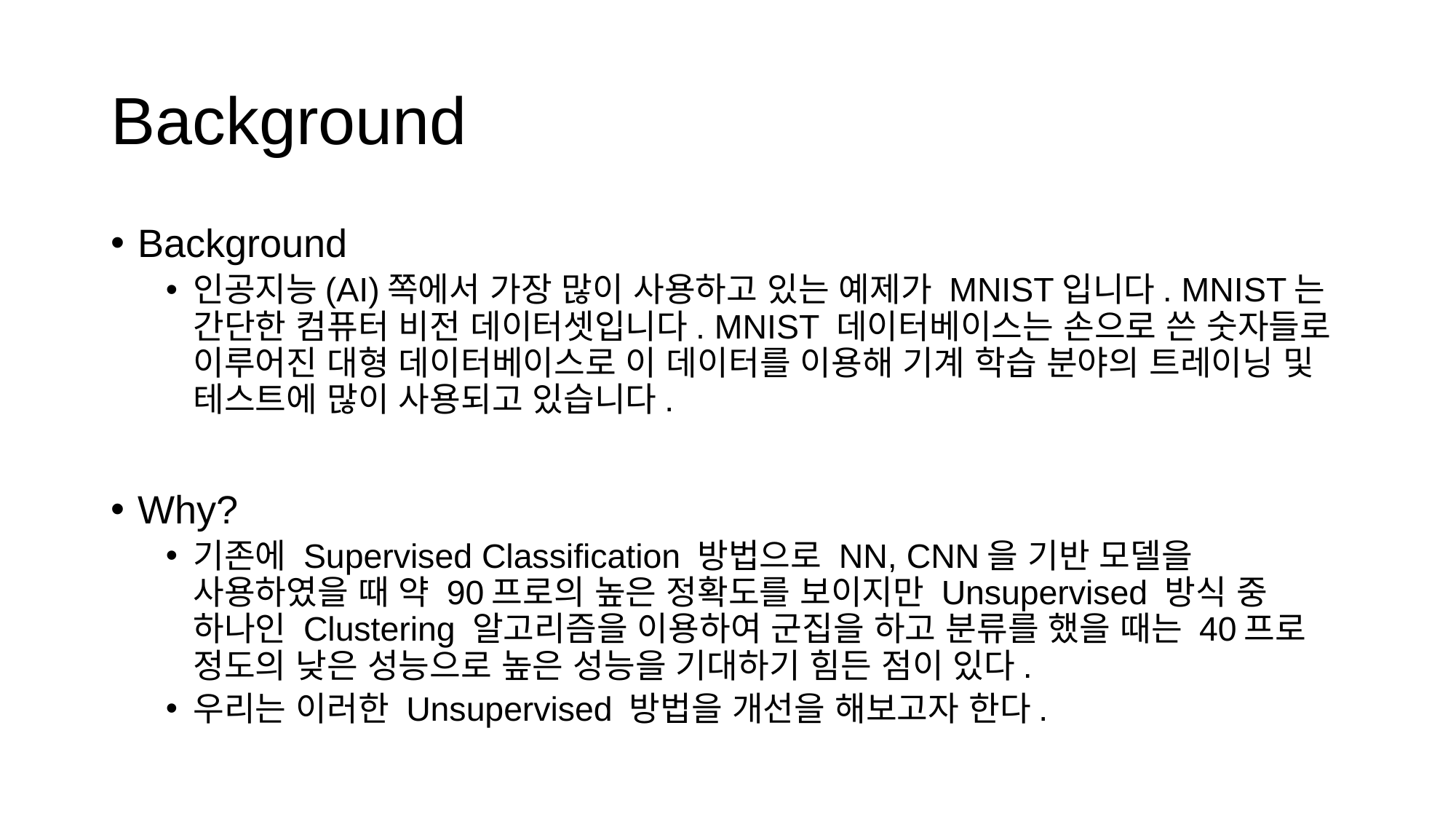

# Background
Background
인공지능(AI)쪽에서 가장 많이 사용하고 있는 예제가 MNIST입니다. MNIST는 간단한 컴퓨터 비전 데이터셋입니다. MNIST 데이터베이스는 손으로 쓴 숫자들로 이루어진 대형 데이터베이스로 이 데이터를 이용해 기계 학습 분야의 트레이닝 및 테스트에 많이 사용되고 있습니다.

Why?
기존에 Supervised Classification 방법으로 NN, CNN을 기반 모델을 사용하였을 때 약 90프로의 높은 정확도를 보이지만 Unsupervised 방식 중 하나인 Clustering 알고리즘을 이용하여 군집을 하고 분류를 했을 때는 40프로 정도의 낮은 성능으로 높은 성능을 기대하기 힘든 점이 있다.
우리는 이러한 Unsupervised 방법을 개선을 해보고자 한다.